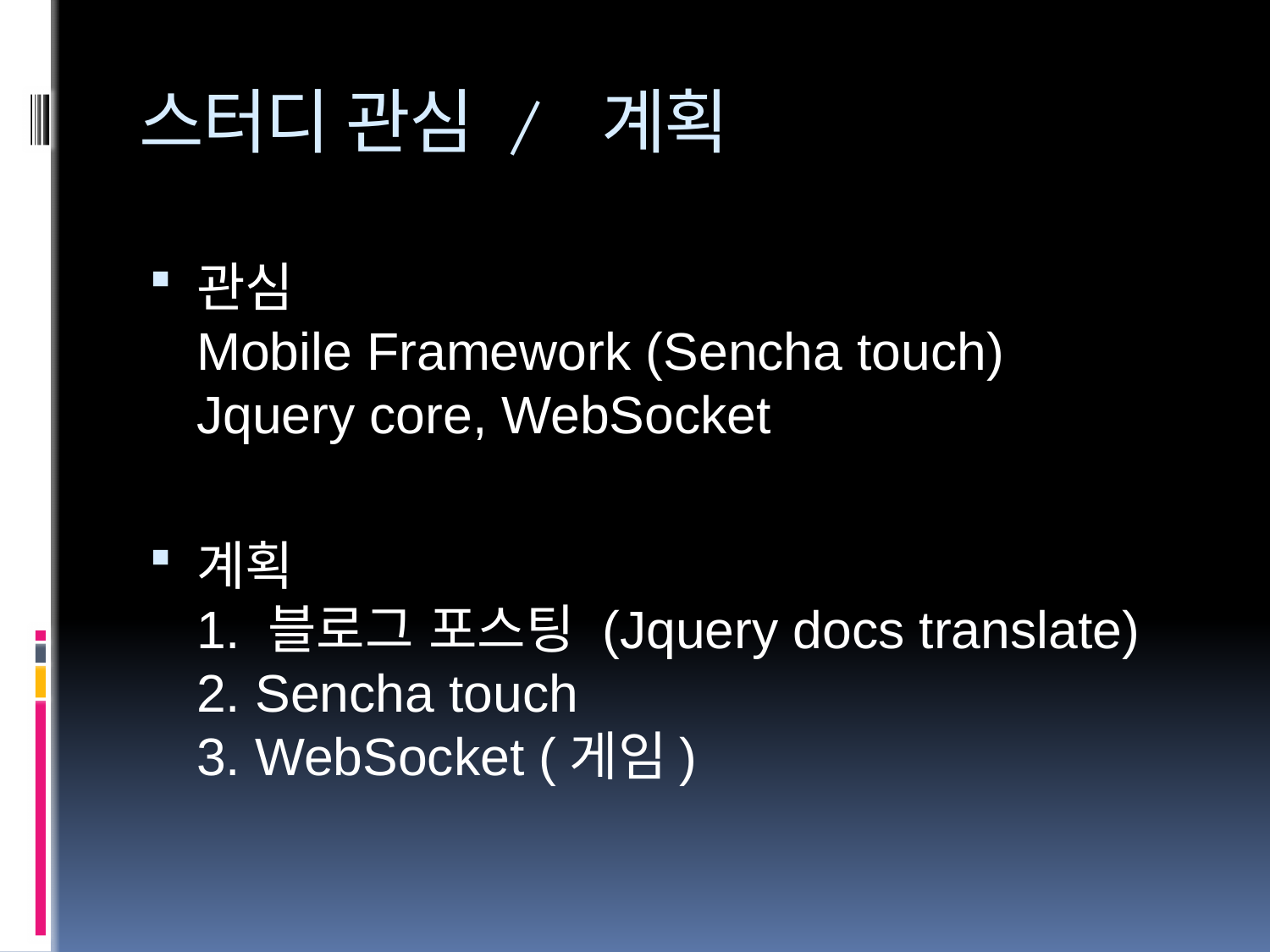

# 스터디 관심 / 계획
관심
Mobile Framework (Sencha touch)
Jquery core, WebSocket

계획
1. 블로그 포스팅 (Jquery docs translate)
2. Sencha touch
3. WebSocket (게임)